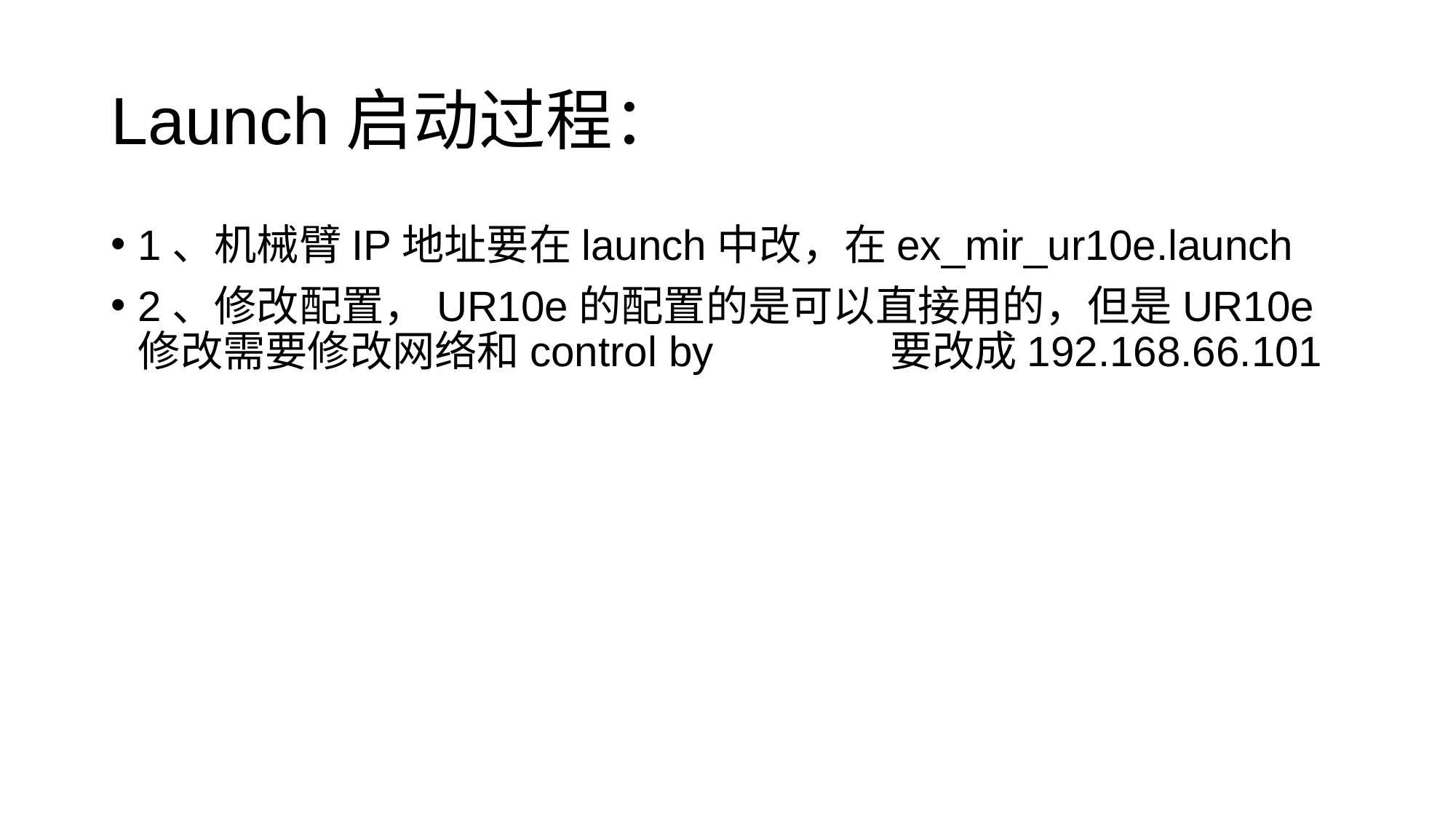

# Launch启动过程：
1、机械臂IP地址要在launch中改，在ex_mir_ur10e.launch
2、修改配置，UR10e的配置的是可以直接用的，但是UR10e修改需要修改网络和control by              要改成192.168.66.101